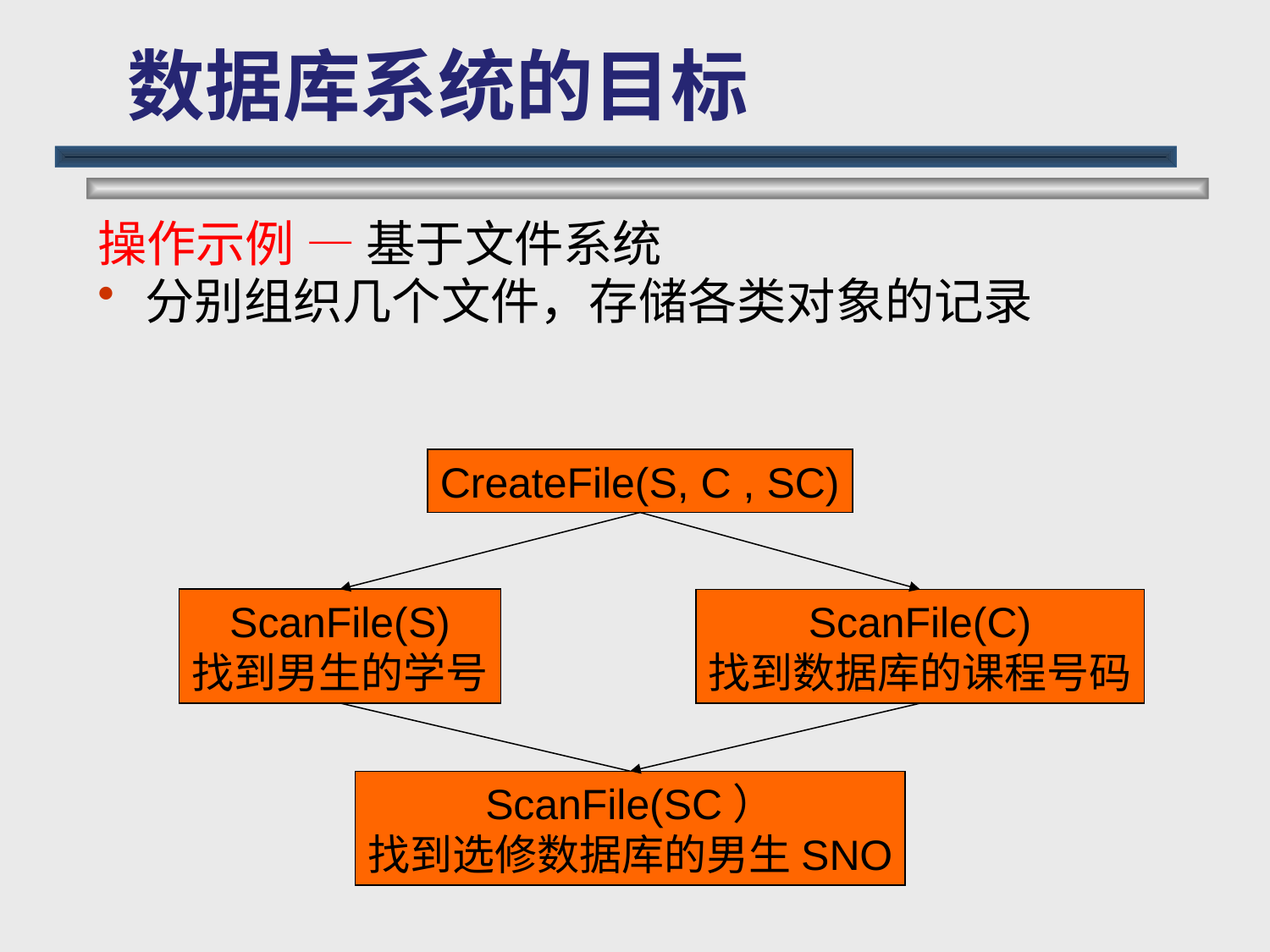

# 数据库系统的目标
操作示例 — 基于文件系统
分别组织几个文件，存储各类对象的记录

CreateFile(S, C , SC)
ScanFile(S)
找到男生的学号
ScanFile(C)
找到数据库的课程号码
ScanFile(SC）
找到选修数据库的男生SNO